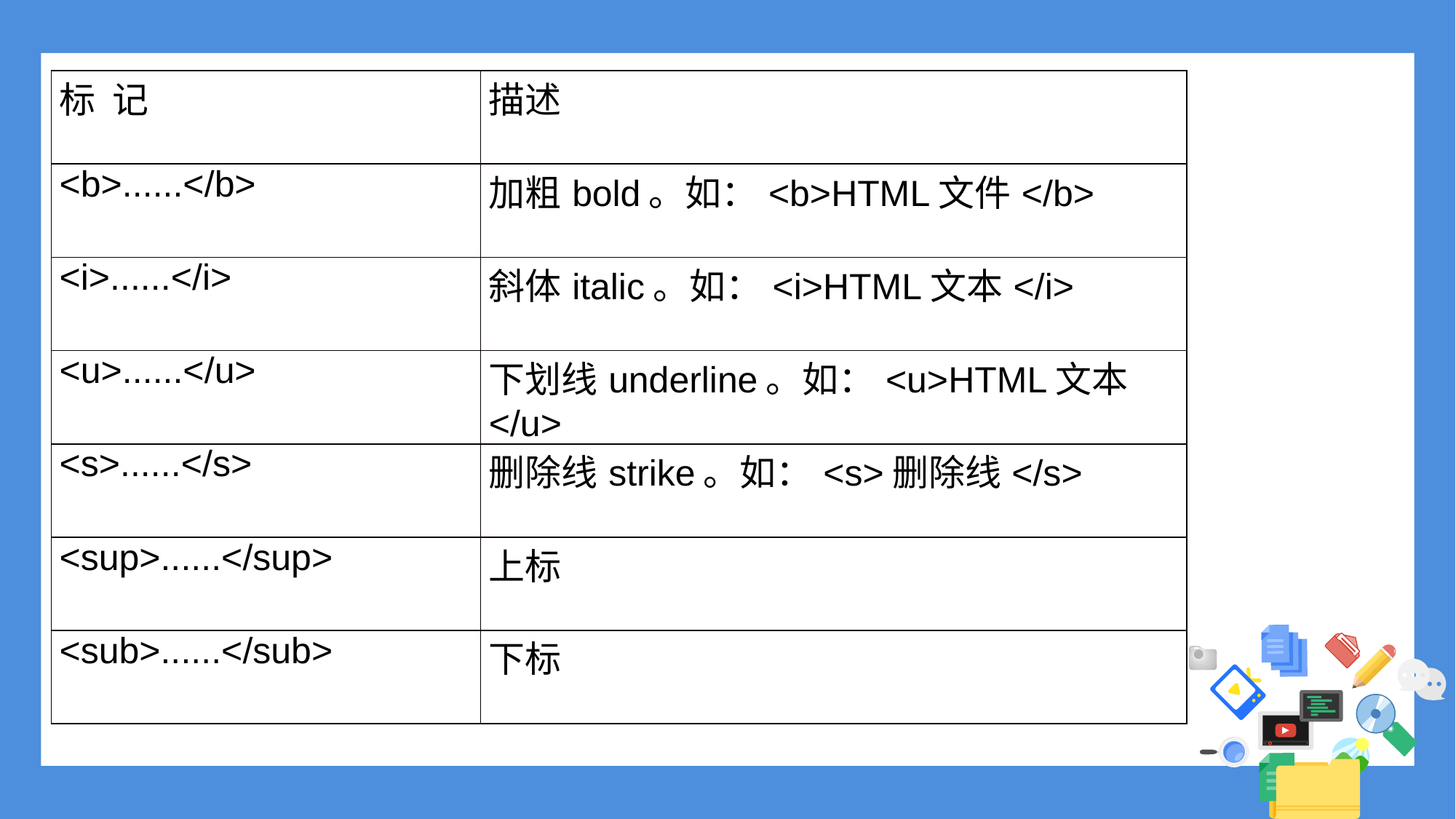

| 标 记 | 描述 |
| --- | --- |
| <b>......</b> | 加粗bold。如：<b>HTML文件</b> |
| <i>......</i> | 斜体italic。如：<i>HTML文本</i> |
| <u>......</u> | 下划线underline。如：<u>HTML文本</u> |
| <s>......</s> | 删除线strike。如：<s>删除线</s> |
| <sup>......</sup> | 上标 |
| <sub>......</sub> | 下标 |